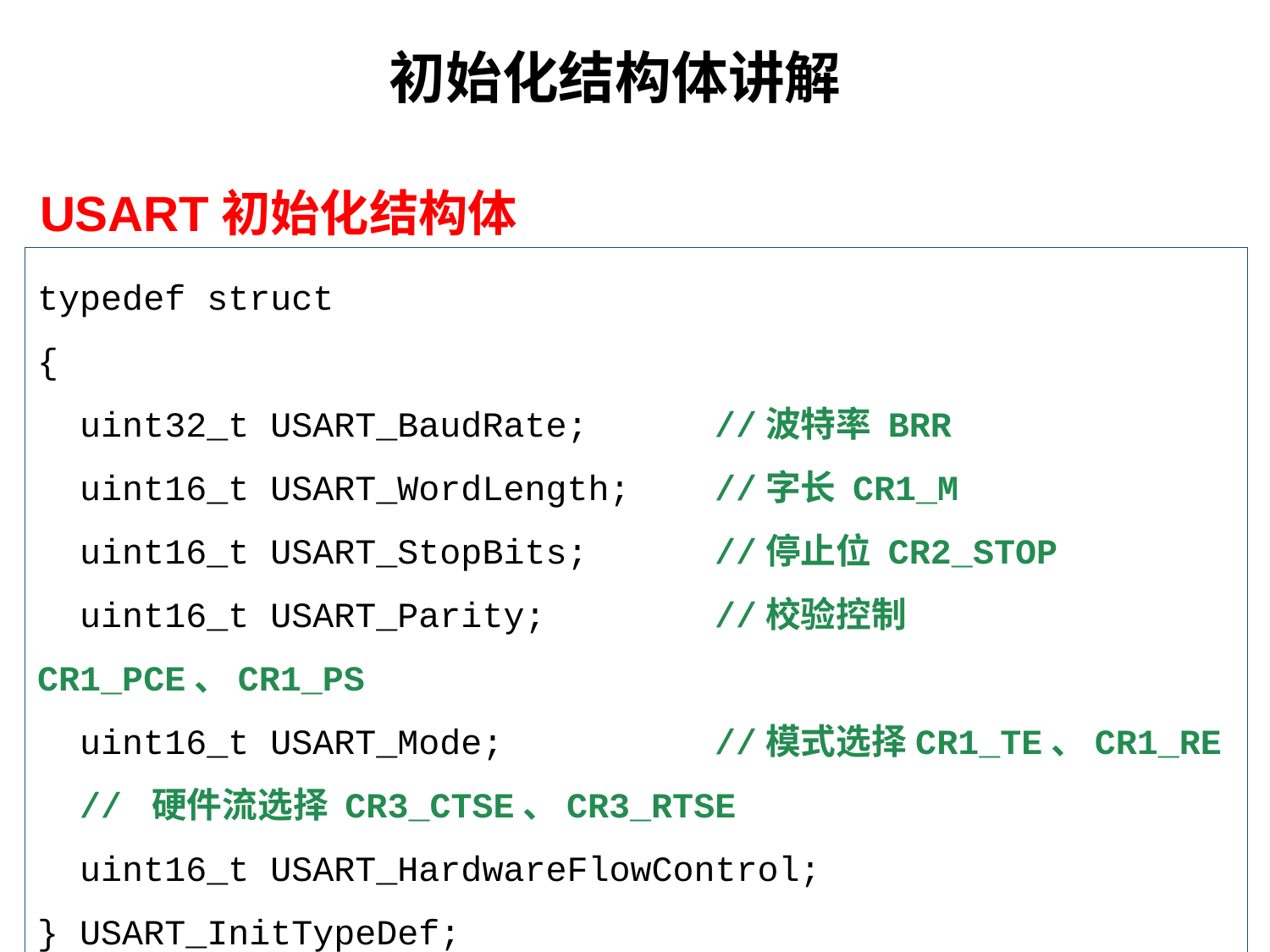

初始化结构体讲解
USART初始化结构体
typedef struct
{
  uint32_t USART_BaudRate;      //波特率 BRR
  uint16_t USART_WordLength;    //字长 CR1_M
  uint16_t USART_StopBits;      //停止位 CR2_STOP
  uint16_t USART_Parity;        //校验控制 CR1_PCE、CR1_PS
  uint16_t USART_Mode;          //模式选择CR1_TE、CR1_RE
  // 硬件流选择 CR3_CTSE、CR3_RTSE
  uint16_t USART_HardwareFlowControl;
} USART_InitTypeDef;